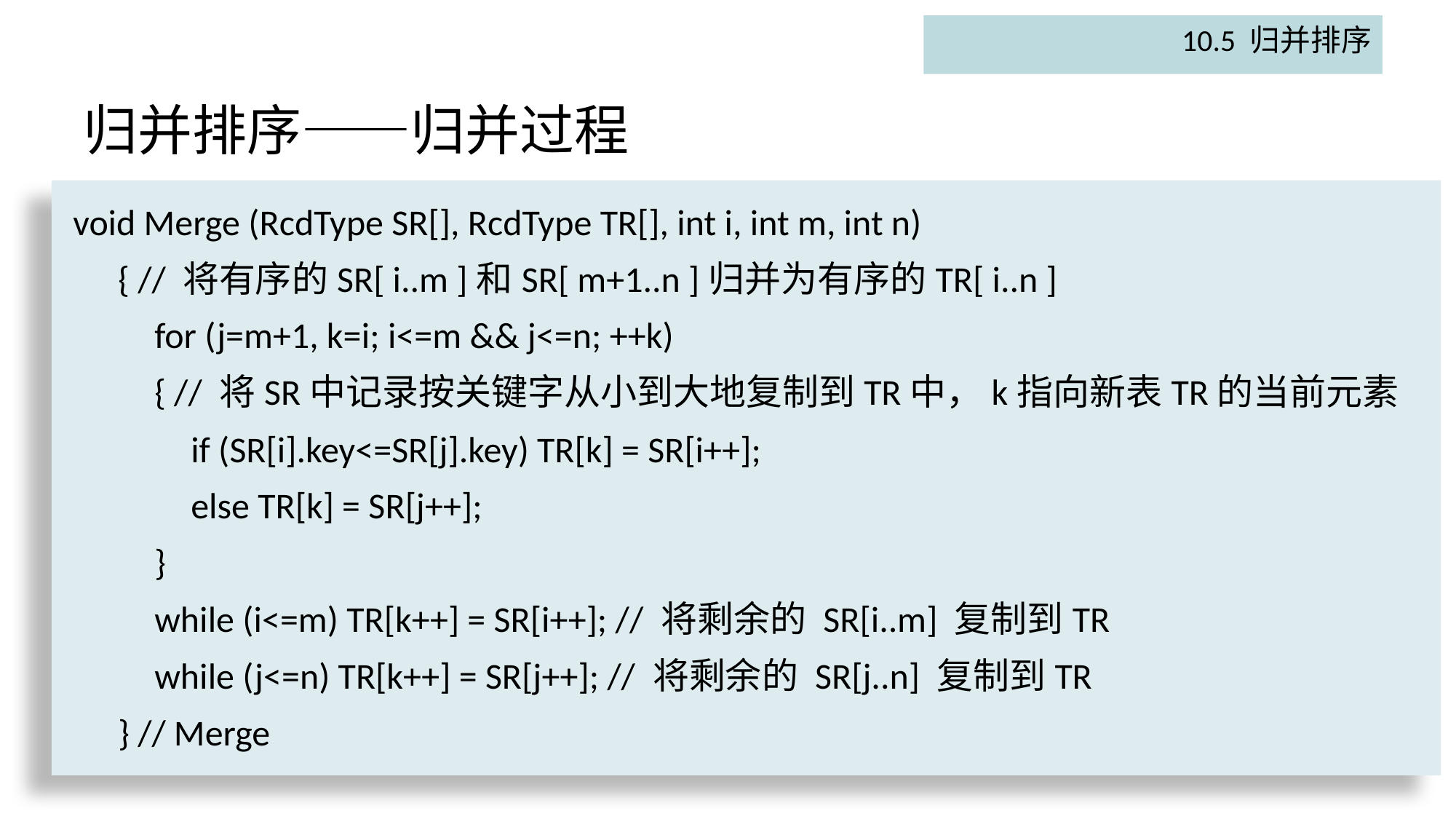

10.5 归并排序
# 归并排序——归并过程
void Merge (RcdType SR[], RcdType TR[], int i, int m, int n)
　{ // 将有序的SR[ i..m ]和SR[ m+1..n ]归并为有序的TR[ i..n ]
　　for (j=m+1, k=i; i<=m && j<=n; ++k)
　　{ // 将SR中记录按关键字从小到大地复制到TR中，k指向新表TR的当前元素
　　　if (SR[i].key<=SR[j].key) TR[k] = SR[i++];
　　　else TR[k] = SR[j++];
　　}
　　while (i<=m) TR[k++] = SR[i++]; // 将剩余的 SR[i..m] 复制到TR
　　while (j<=n) TR[k++] = SR[j++]; // 将剩余的 SR[j..n] 复制到TR
　} // Merge